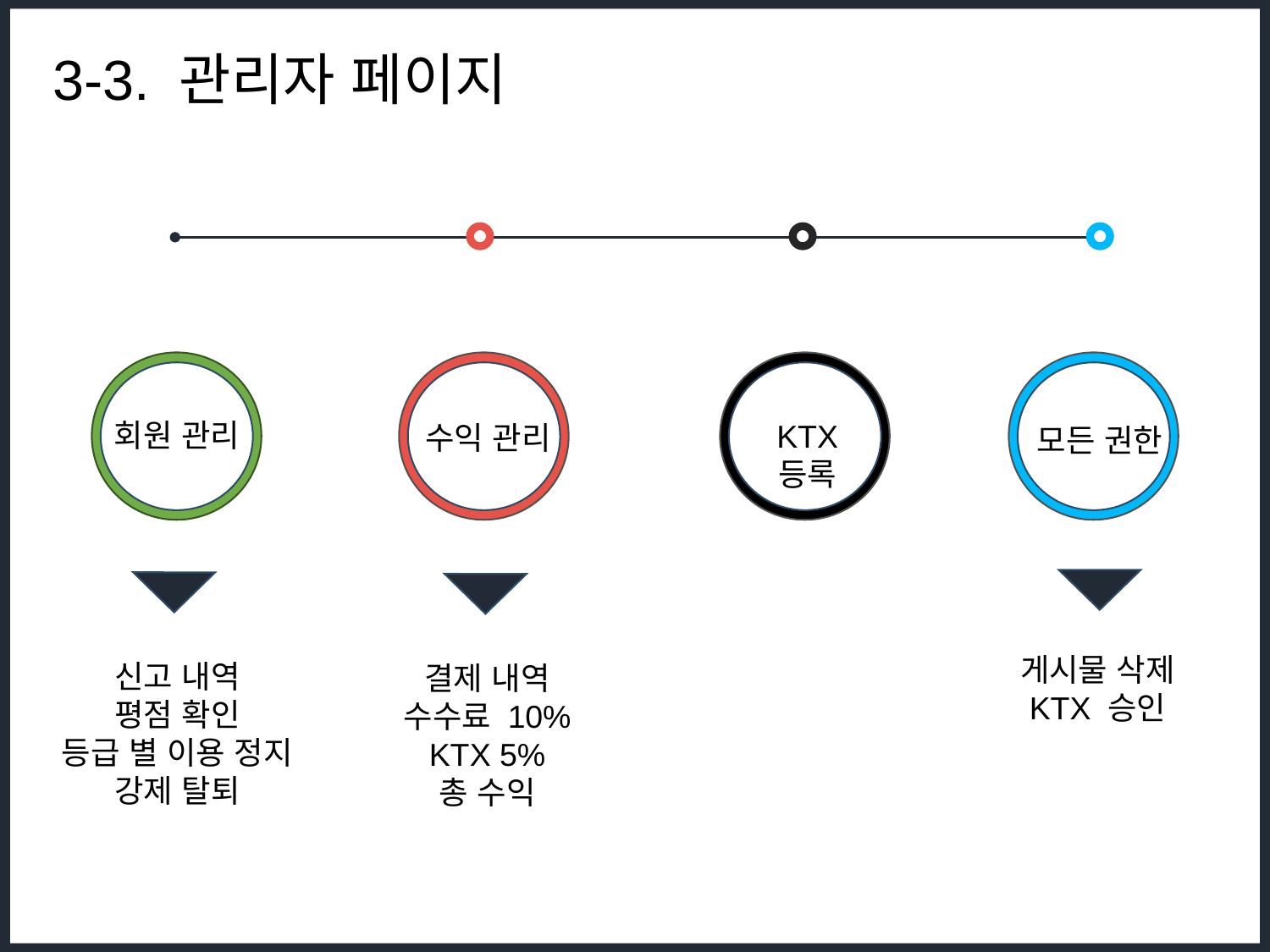

3-3. 관리자 페이지

회원 관리
KTX 등록
수익 관리
모든 권한

게시물 삭제
KTX 승인
신고 내역
평점 확인
등급 별 이용 정지
강제 탈퇴
결제 내역
수수료 10%
KTX 5%
총 수익